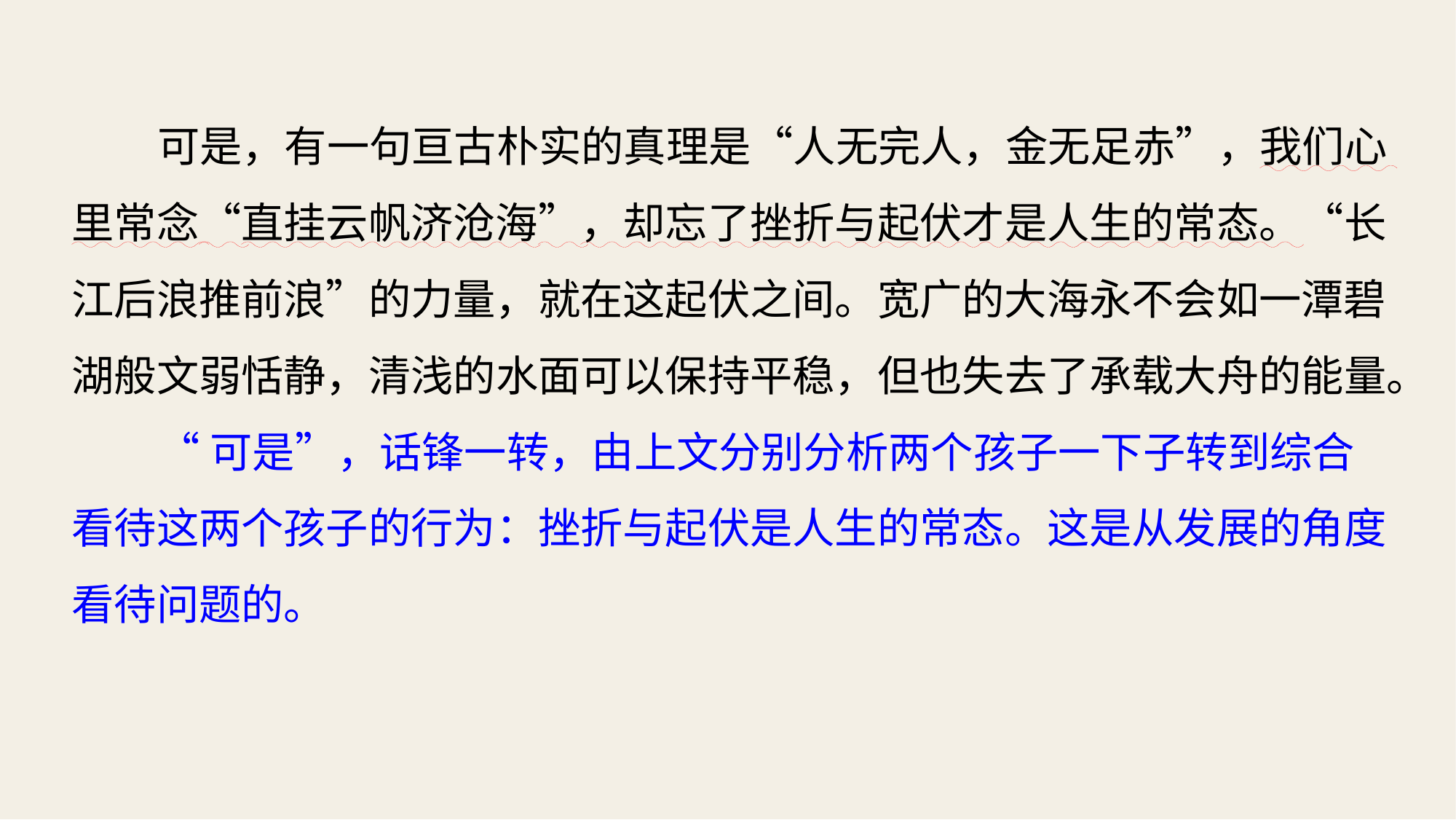

可是，有一句亘古朴实的真理是“人无完人，金无足赤”，我们心里常念“直挂云帆济沧海”，却忘了挫折与起伏才是人生的常态。“长江后浪推前浪”的力量，就在这起伏之间。宽广的大海永不会如一潭碧湖般文弱恬静，清浅的水面可以保持平稳，但也失去了承载大舟的能量。
“可是”，话锋一转，由上文分别分析两个孩子一下子转到综合看待这两个孩子的行为：挫折与起伏是人生的常态。这是从发展的角度看待问题的。